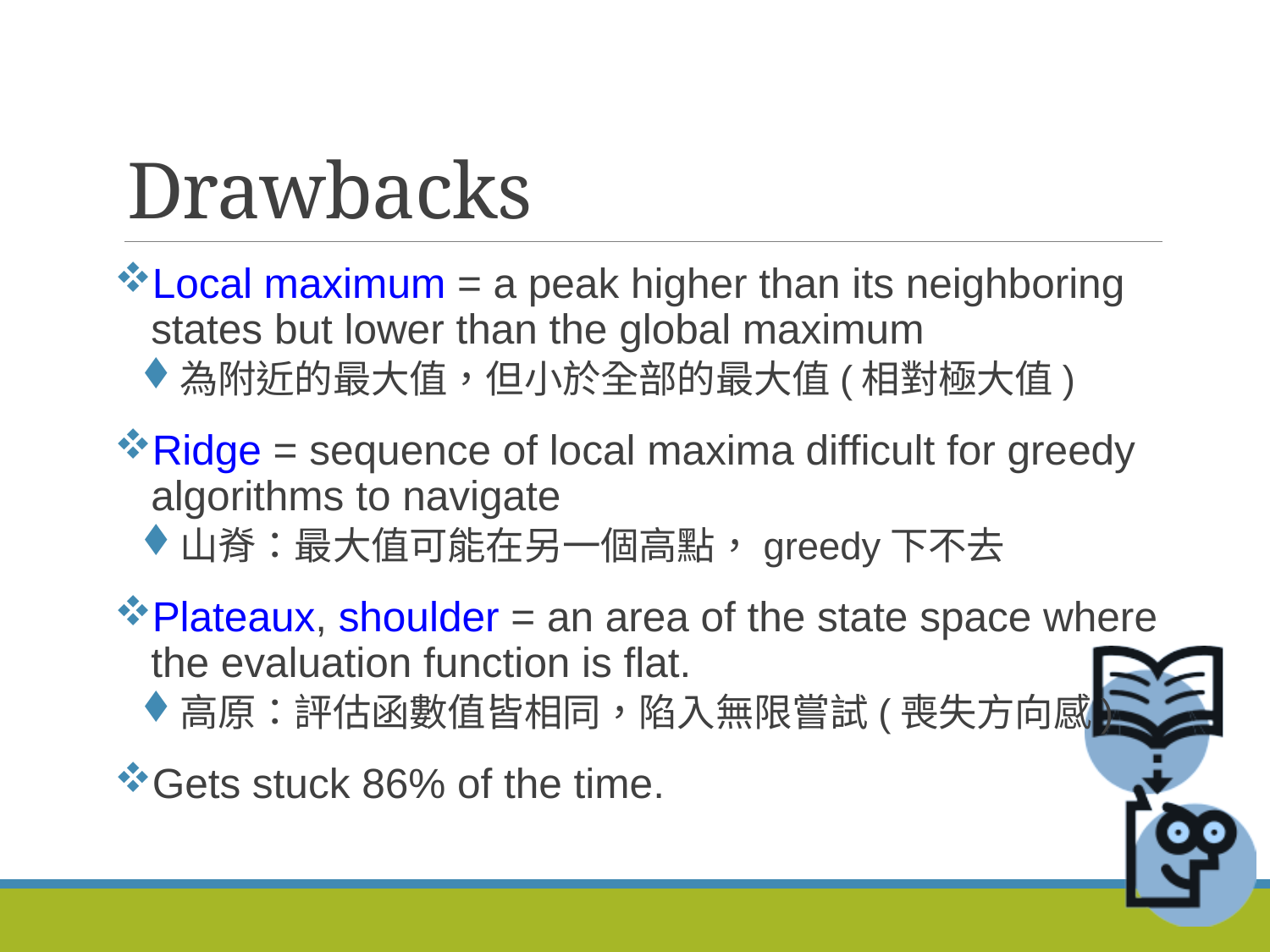

# Drawbacks
Local maximum = a peak higher than its neighboring states but lower than the global maximum
為附近的最大值，但小於全部的最大值(相對極大值)
Ridge = sequence of local maxima difficult for greedy algorithms to navigate
山脊：最大值可能在另一個高點，greedy下不去
Plateaux, shoulder = an area of the state space where the evaluation function is flat.
高原：評估函數值皆相同，陷入無限嘗試(喪失方向感)
Gets stuck 86% of the time.